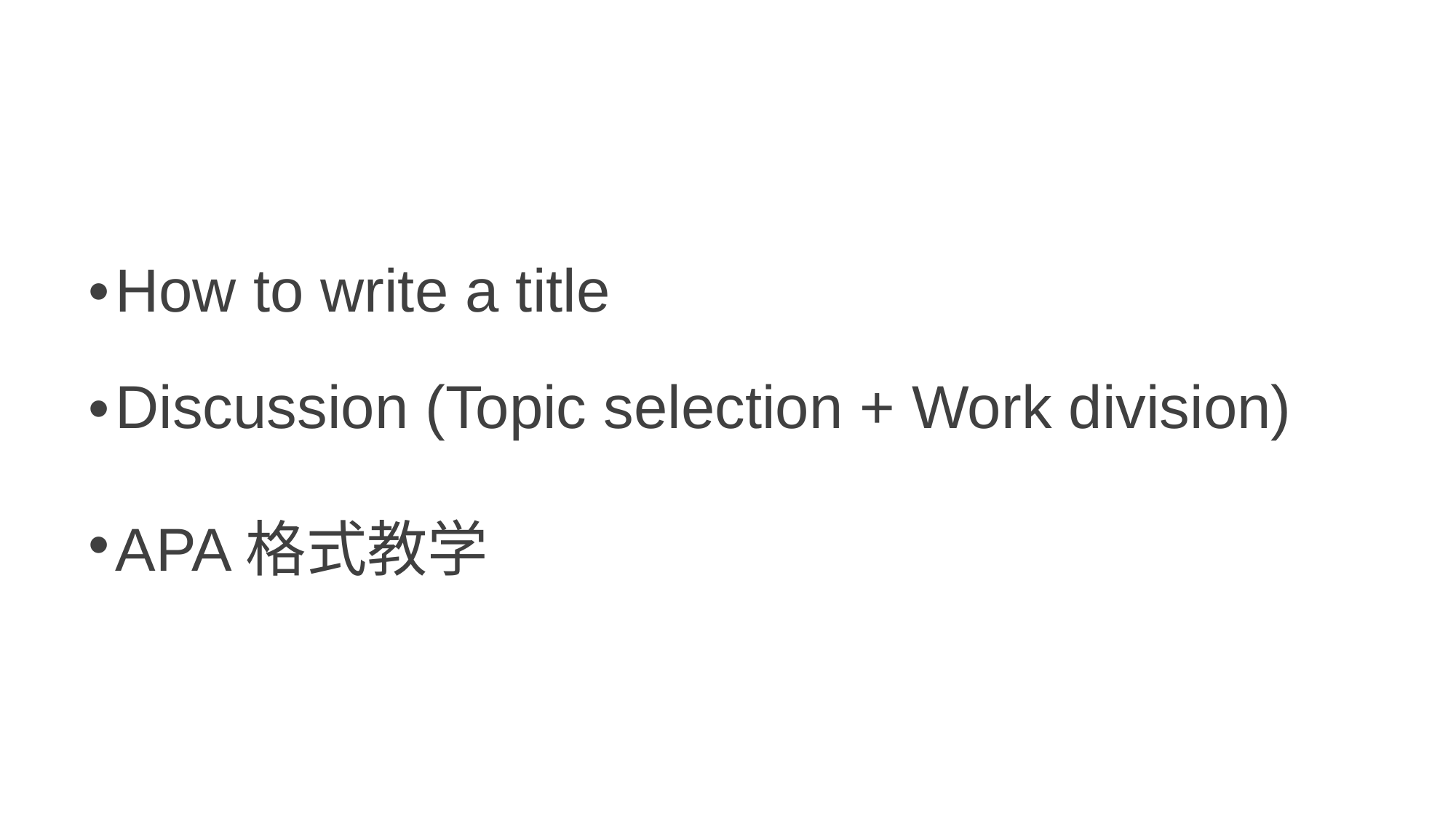

#
How to write a title
Discussion (Topic selection + Work division)
APA格式教学